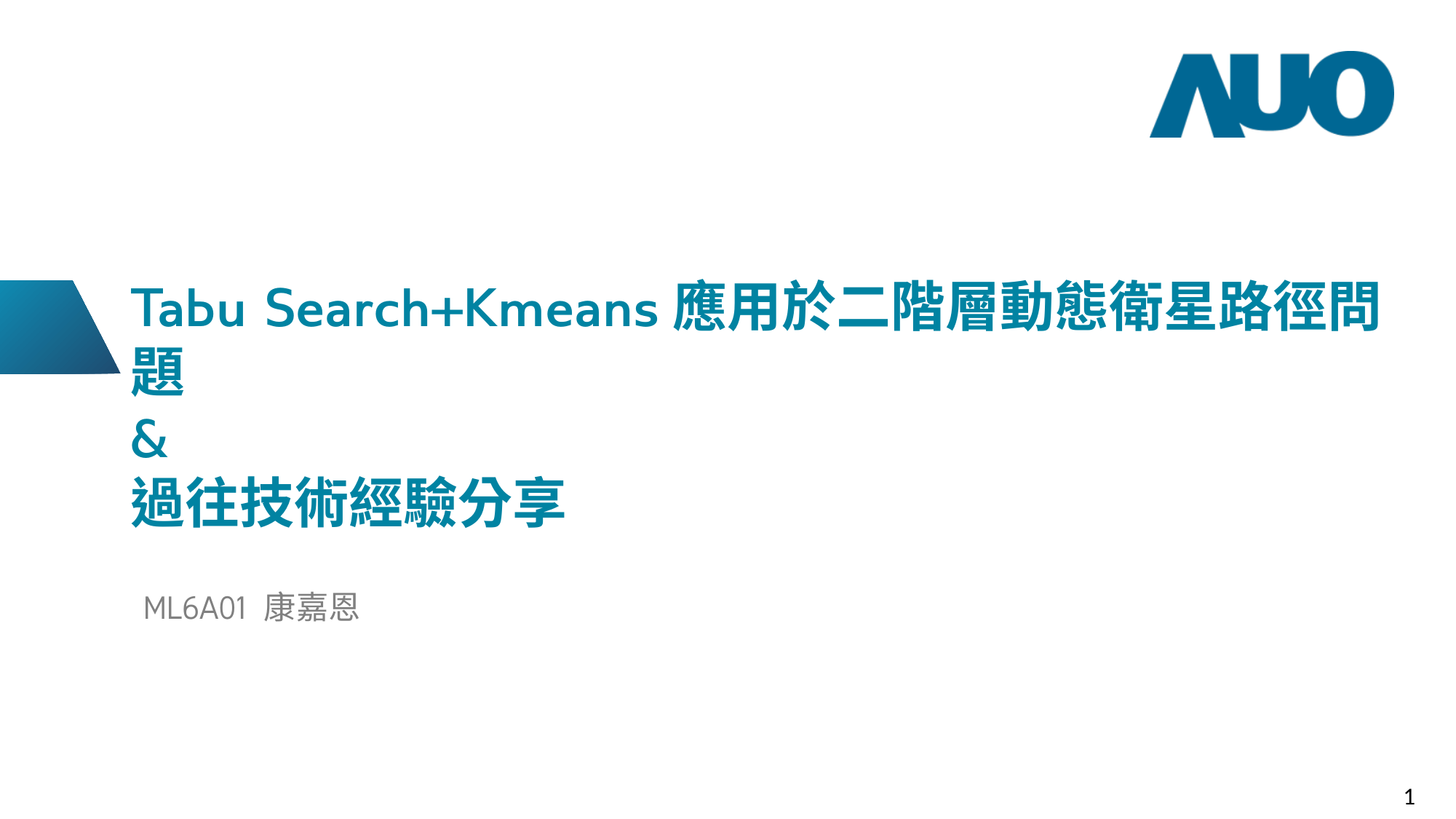

# Tabu Search+Kmeans應用於二階層動態衛星路徑問題 & 過往技術經驗分享
ML6A01 康嘉恩
1